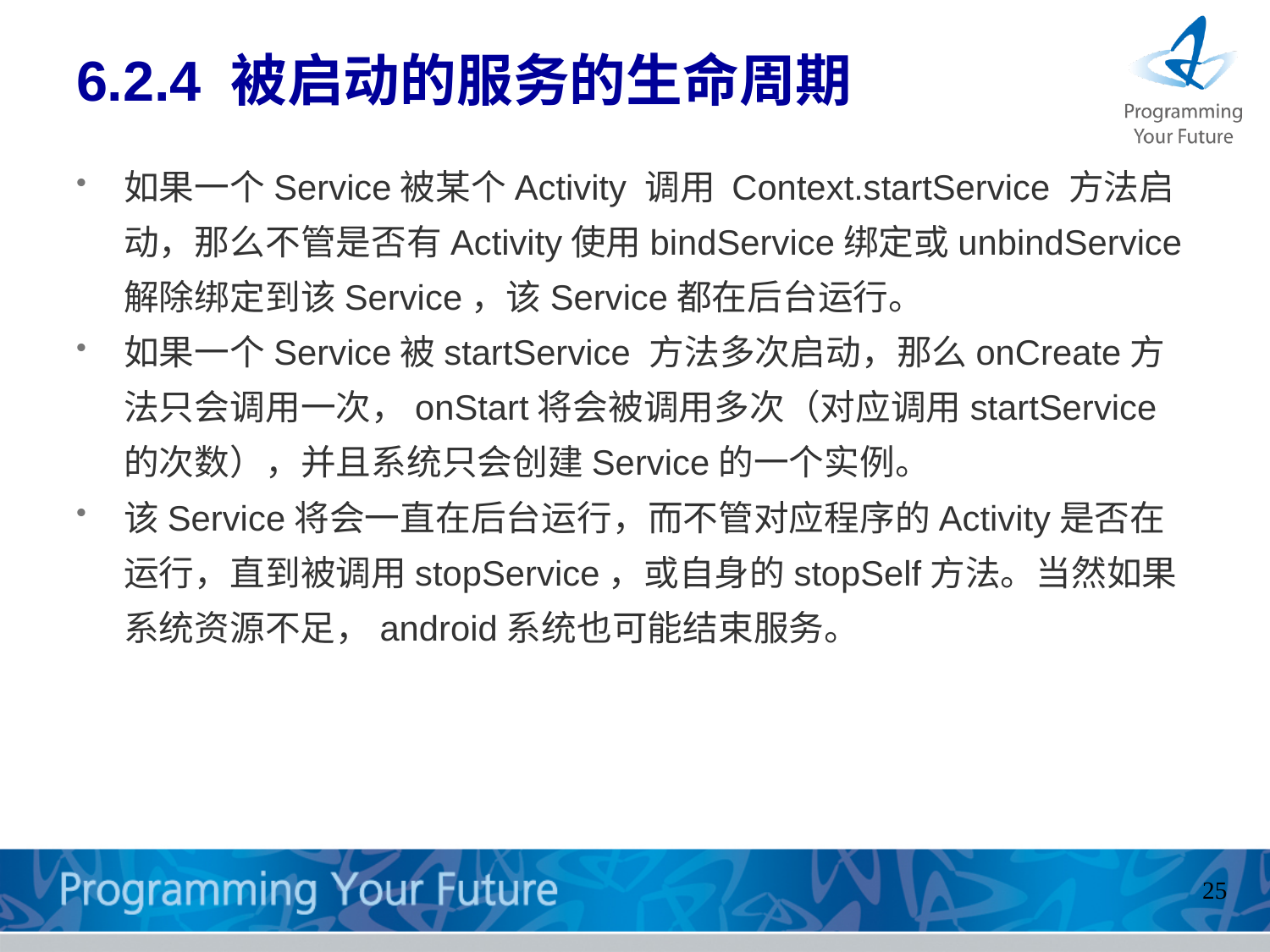

6.2.4 被启动的服务的生命周期
如果一个Service被某个Activity 调用 Context.startService 方法启动，那么不管是否有Activity使用bindService绑定或unbindService解除绑定到该Service，该Service都在后台运行。
如果一个Service被startService 方法多次启动，那么onCreate方法只会调用一次，onStart将会被调用多次（对应调用startService的次数），并且系统只会创建Service的一个实例。
该Service将会一直在后台运行，而不管对应程序的Activity是否在运行，直到被调用stopService，或自身的stopSelf方法。当然如果系统资源不足，android系统也可能结束服务。